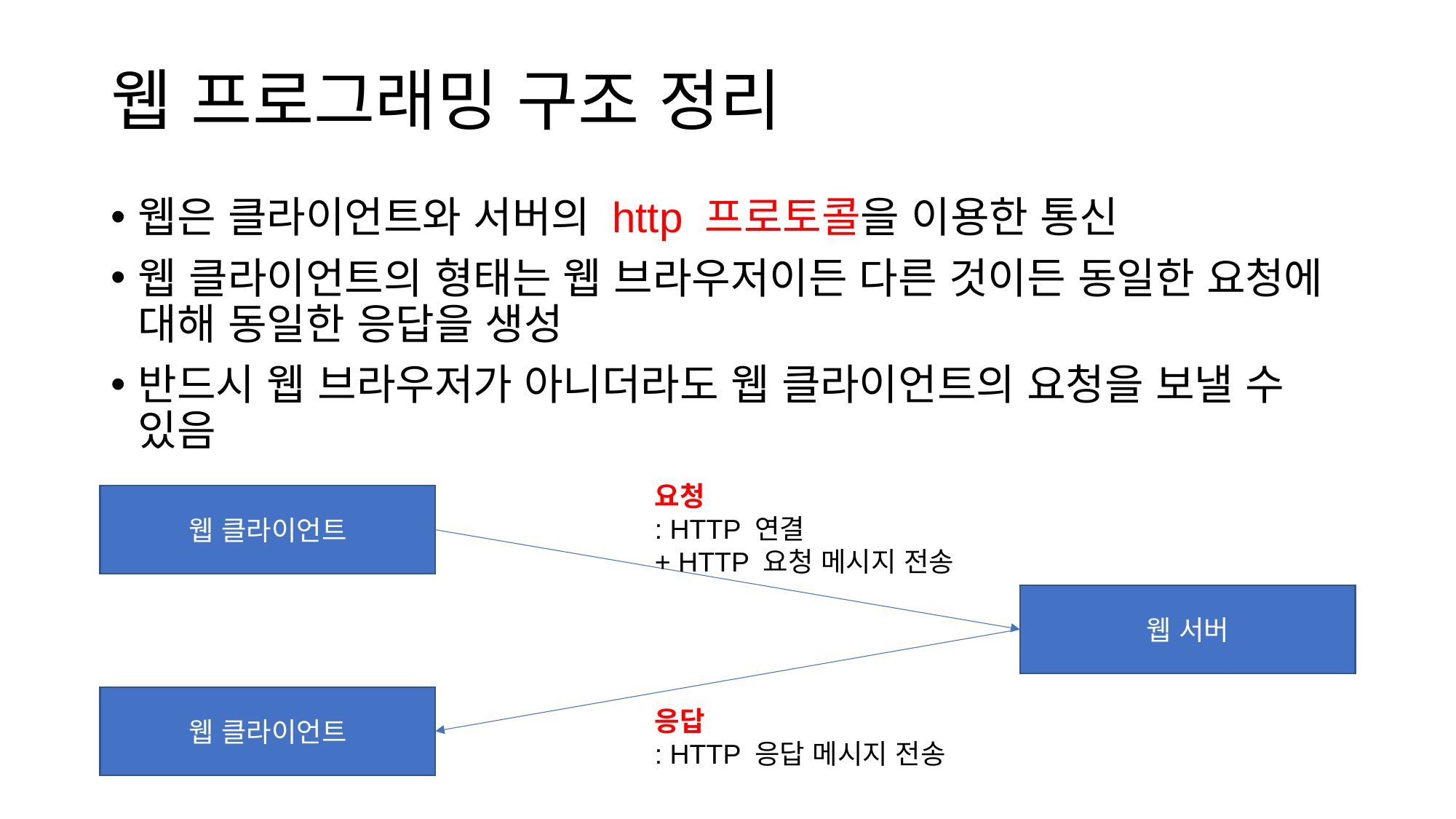

# 웹 프로그래밍 구조 정리
웹은 클라이언트와 서버의 http 프로토콜을 이용한 통신
웹 클라이언트의 형태는 웹 브라우저이든 다른 것이든 동일한 요청에 대해 동일한 응답을 생성
반드시 웹 브라우저가 아니더라도 웹 클라이언트의 요청을 보낼 수 있음
요청
: HTTP 연결
+ HTTP 요청 메시지 전송
웹 클라이언트
웹 서버
웹 클라이언트
응답
: HTTP 응답 메시지 전송